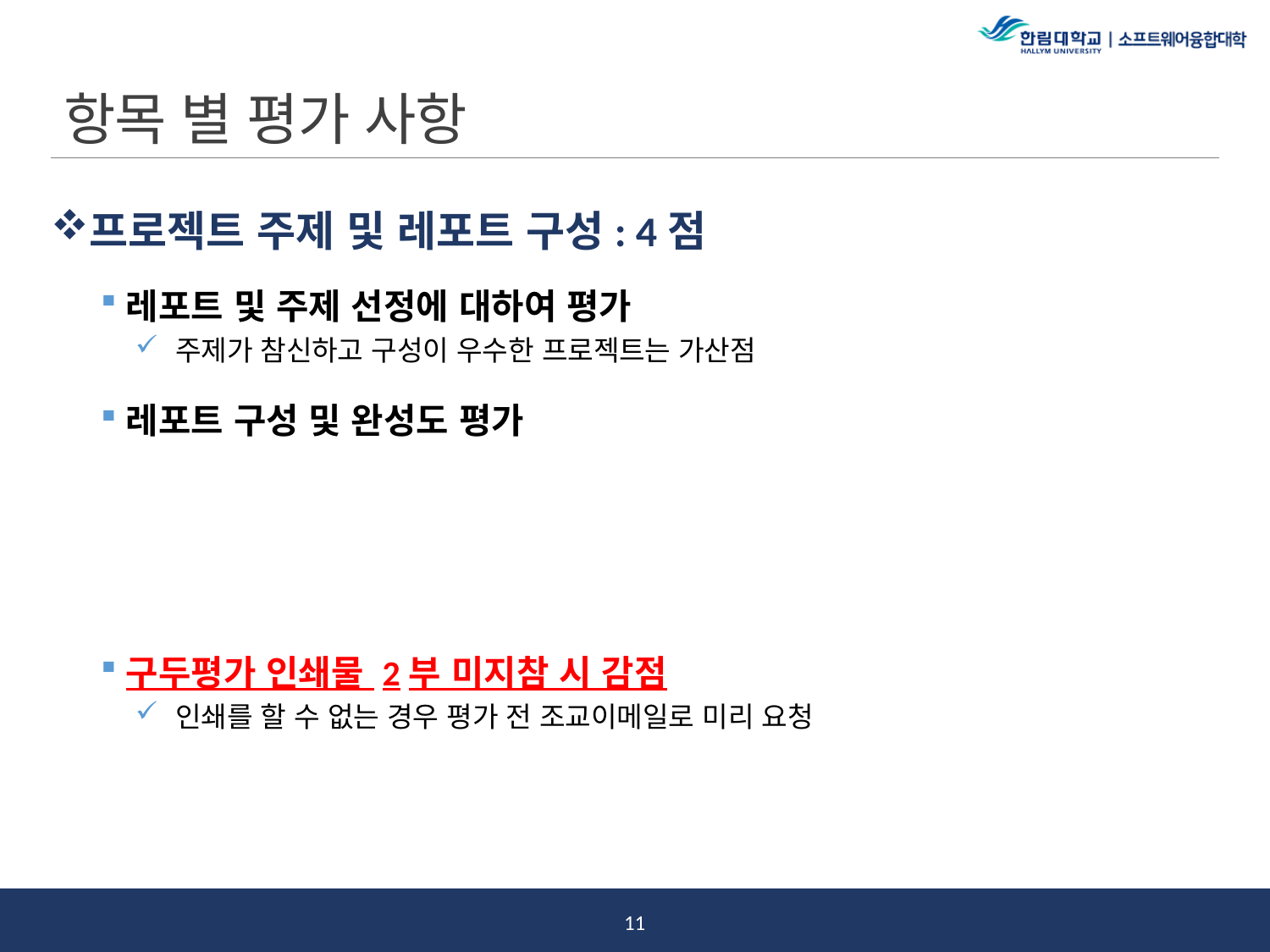

# 항목 별 평가 사항
프로젝트 주제 및 레포트 구성: 4점
레포트 및 주제 선정에 대하여 평가
주제가 참신하고 구성이 우수한 프로젝트는 가산점
레포트 구성 및 완성도 평가

구두평가 인쇄물 2부 미지참 시 감점
인쇄를 할 수 없는 경우 평가 전 조교이메일로 미리 요청

11